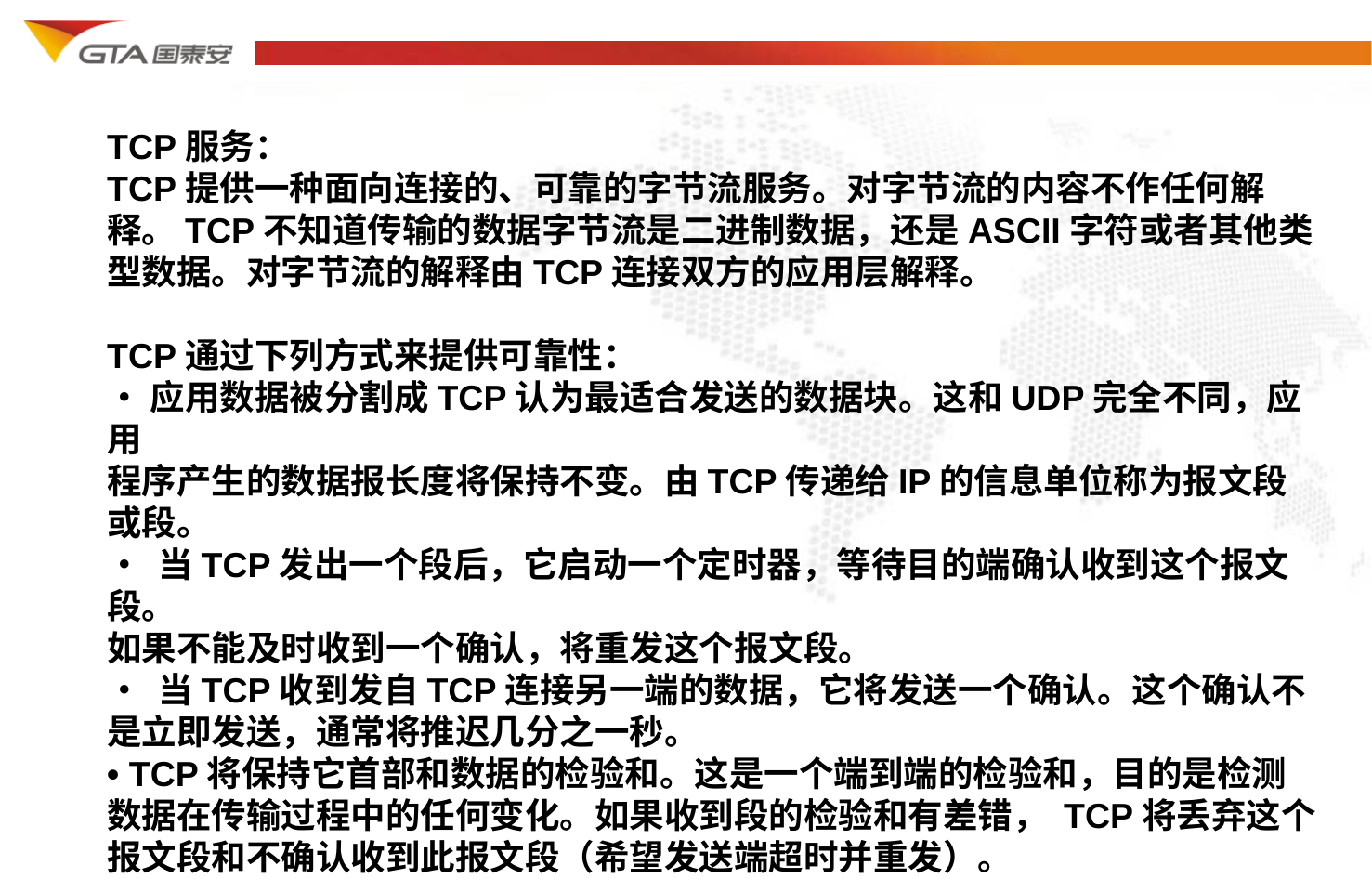

TCP服务：
TCP提供一种面向连接的、可靠的字节流服务。对字节流的内容不作任何解释。TCP不知道传输的数据字节流是二进制数据，还是ASCII字符或者其他类型数据。对字节流的解释由TCP连接双方的应用层解释。

TCP通过下列方式来提供可靠性：
•应用数据被分割成TCP认为最适合发送的数据块。这和UDP完全不同，应用
程序产生的数据报长度将保持不变。由TCP传递给IP的信息单位称为报文段
或段。
• 当TCP发出一个段后，它启动一个定时器，等待目的端确认收到这个报文段。
如果不能及时收到一个确认，将重发这个报文段。
• 当TCP收到发自TCP连接另一端的数据，它将发送一个确认。这个确认不是立即发送，通常将推迟几分之一秒。
• TCP将保持它首部和数据的检验和。这是一个端到端的检验和，目的是检测数据在传输过程中的任何变化。如果收到段的检验和有差错， TCP将丢弃这个报文段和不确认收到此报文段（希望发送端超时并重发）。